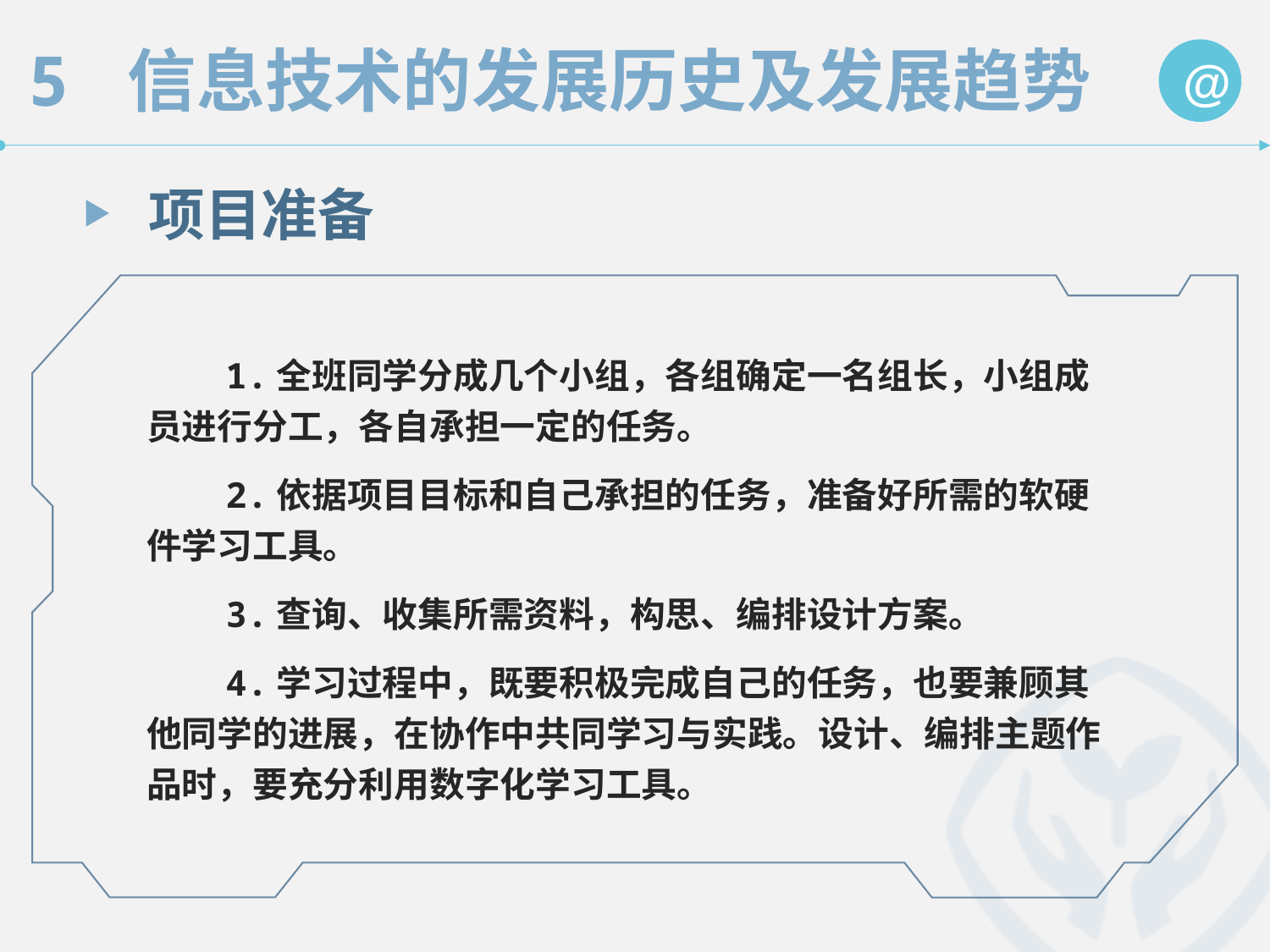

项目准备

　　1.全班同学分成几个小组，各组确定一名组长，小组成员进行分工，各自承担一定的任务。
　　2.依据项目目标和自己承担的任务，准备好所需的软硬件学习工具。
　　3.查询、收集所需资料，构思、编排设计方案。
　　4.学习过程中，既要积极完成自己的任务，也要兼顾其他同学的进展，在协作中共同学习与实践。设计、编排主题作品时，要充分利用数字化学习工具。